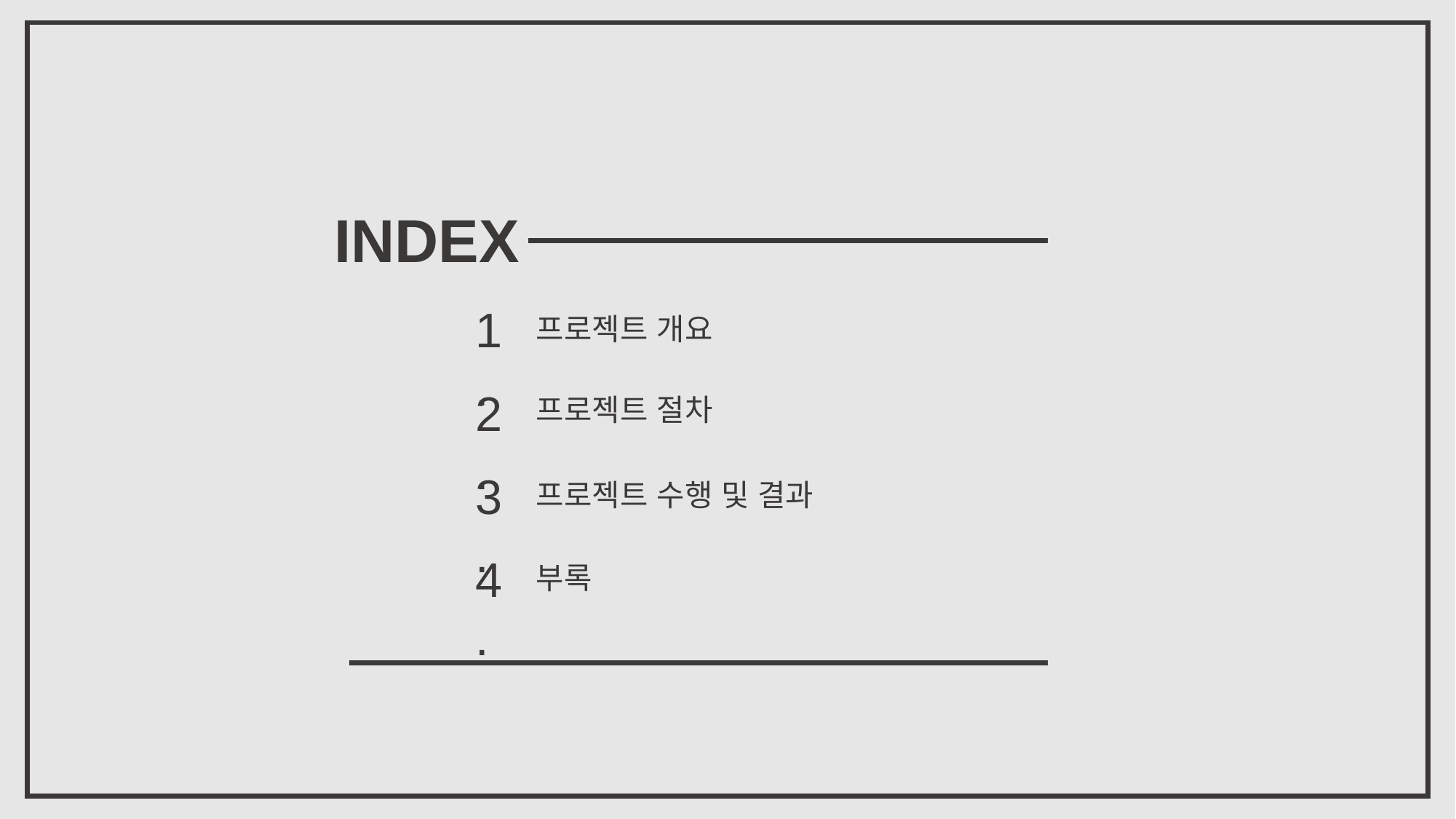

INDEX
1.
프로젝트 개요
2.
프로젝트 절차
3.
프로젝트 수행 및 결과
4.
부록